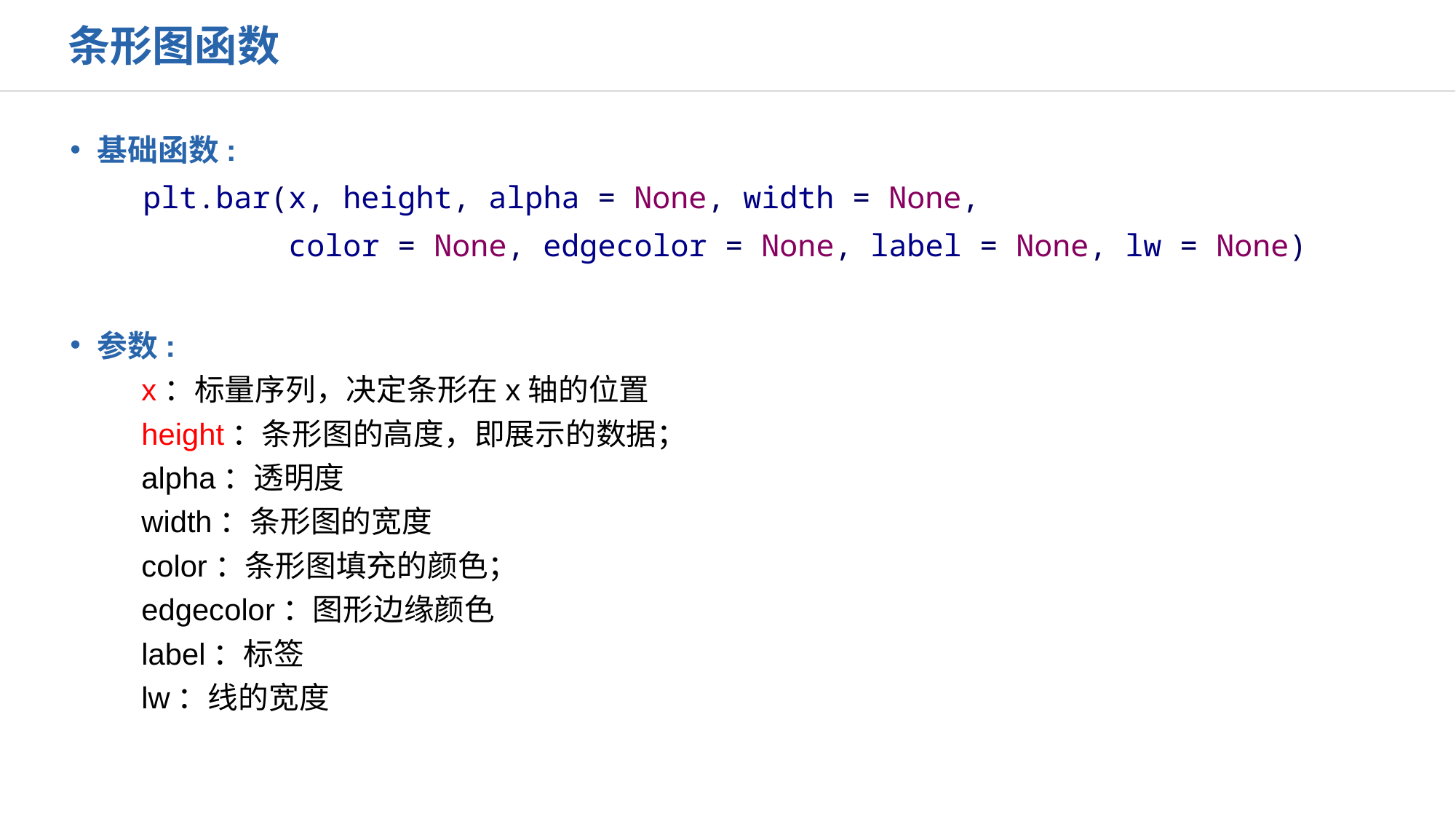

条形图函数
基础函数:
    plt.bar(x, height, alpha = None, width = None,
            color = None, edgecolor = None, label = None, lw = None)

参数:
  x：标量序列，决定条形在x轴的位置
  height：条形图的高度，即展示的数据；
  alpha：透明度
  width：条形图的宽度
  color：条形图填充的颜色；
  edgecolor：图形边缘颜色
  label：标签
  lw：线的宽度